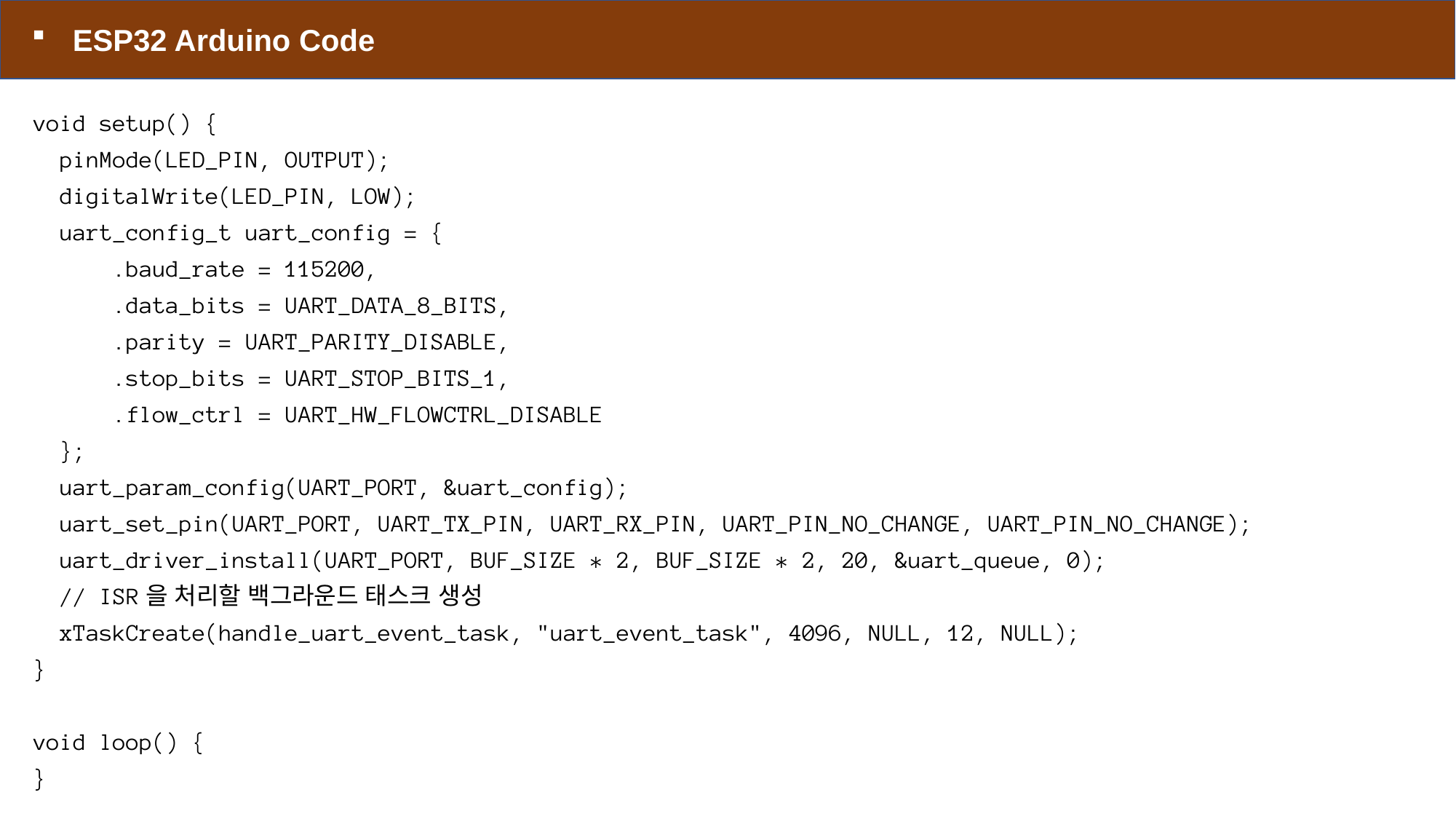

ESP32 Arduino Code
void setup() {
  pinMode(LED_PIN, OUTPUT);
  digitalWrite(LED_PIN, LOW);
  uart_config_t uart_config = {
      .baud_rate = 115200,
      .data_bits = UART_DATA_8_BITS,
      .parity = UART_PARITY_DISABLE,
      .stop_bits = UART_STOP_BITS_1,
      .flow_ctrl = UART_HW_FLOWCTRL_DISABLE
  };
  uart_param_config(UART_PORT, &uart_config);
  uart_set_pin(UART_PORT, UART_TX_PIN, UART_RX_PIN, UART_PIN_NO_CHANGE, UART_PIN_NO_CHANGE);
  uart_driver_install(UART_PORT, BUF_SIZE * 2, BUF_SIZE * 2, 20, &uart_queue, 0);
  // ISR을 처리할 백그라운드 태스크 생성
  xTaskCreate(handle_uart_event_task, "uart_event_task", 4096, NULL, 12, NULL);
}

void loop() {
}